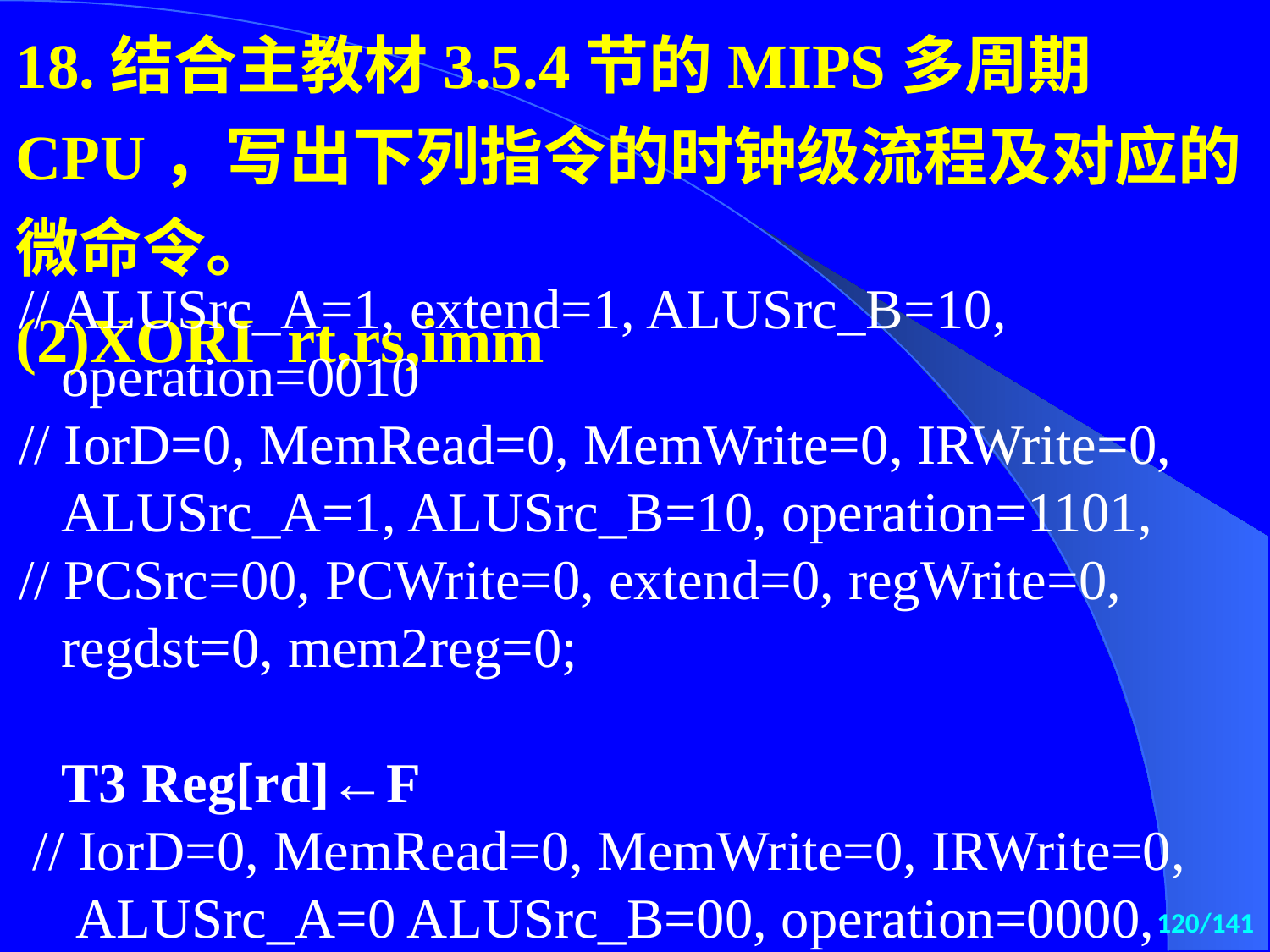

18.结合主教材3.5.4节的MIPS多周期CPU，写出下列指令的时钟级流程及对应的微命令。
(2)XORI  rt,rs,imm
// ALUSrc_A=1, extend=1, ALUSrc_B=10,
   operation=0010
// IorD=0, MemRead=0, MemWrite=0, IRWrite=0,
   ALUSrc_A=1, ALUSrc_B=10, operation=1101,
// PCSrc=00, PCWrite=0, extend=0, regWrite=0,
   regdst=0, mem2reg=0;

   T3 Reg[rd]←F
 // IorD=0, MemRead=0, MemWrite=0, IRWrite=0,
    ALUSrc_A=0 ALUSrc_B=00, operation=0000,
120/141